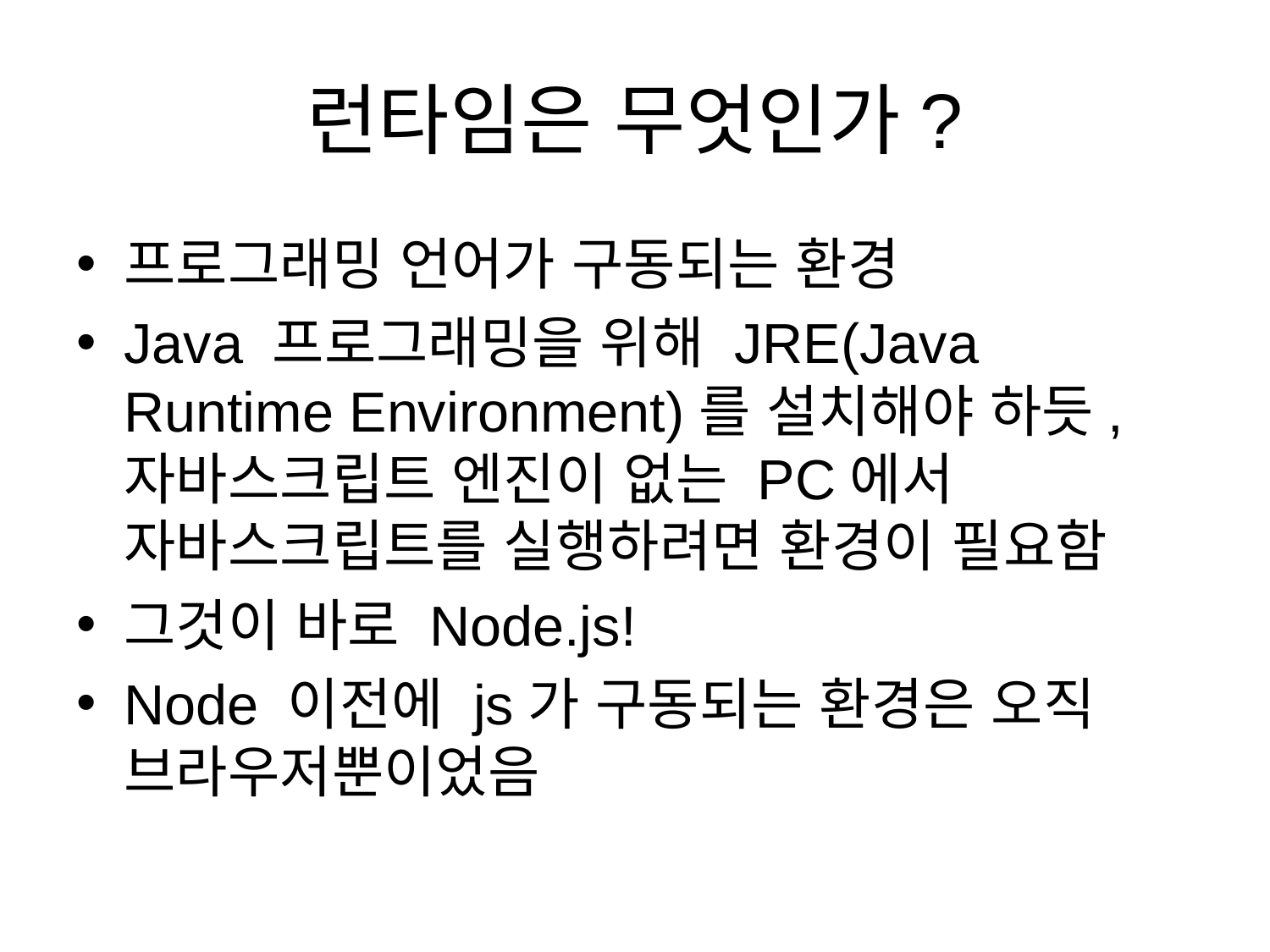

# 런타임은 무엇인가?
프로그래밍 언어가 구동되는 환경
Java 프로그래밍을 위해 JRE(Java Runtime Environment)를 설치해야 하듯, 자바스크립트 엔진이 없는 PC에서 자바스크립트를 실행하려면 환경이 필요함
그것이 바로 Node.js!
Node 이전에 js가 구동되는 환경은 오직 브라우저뿐이었음